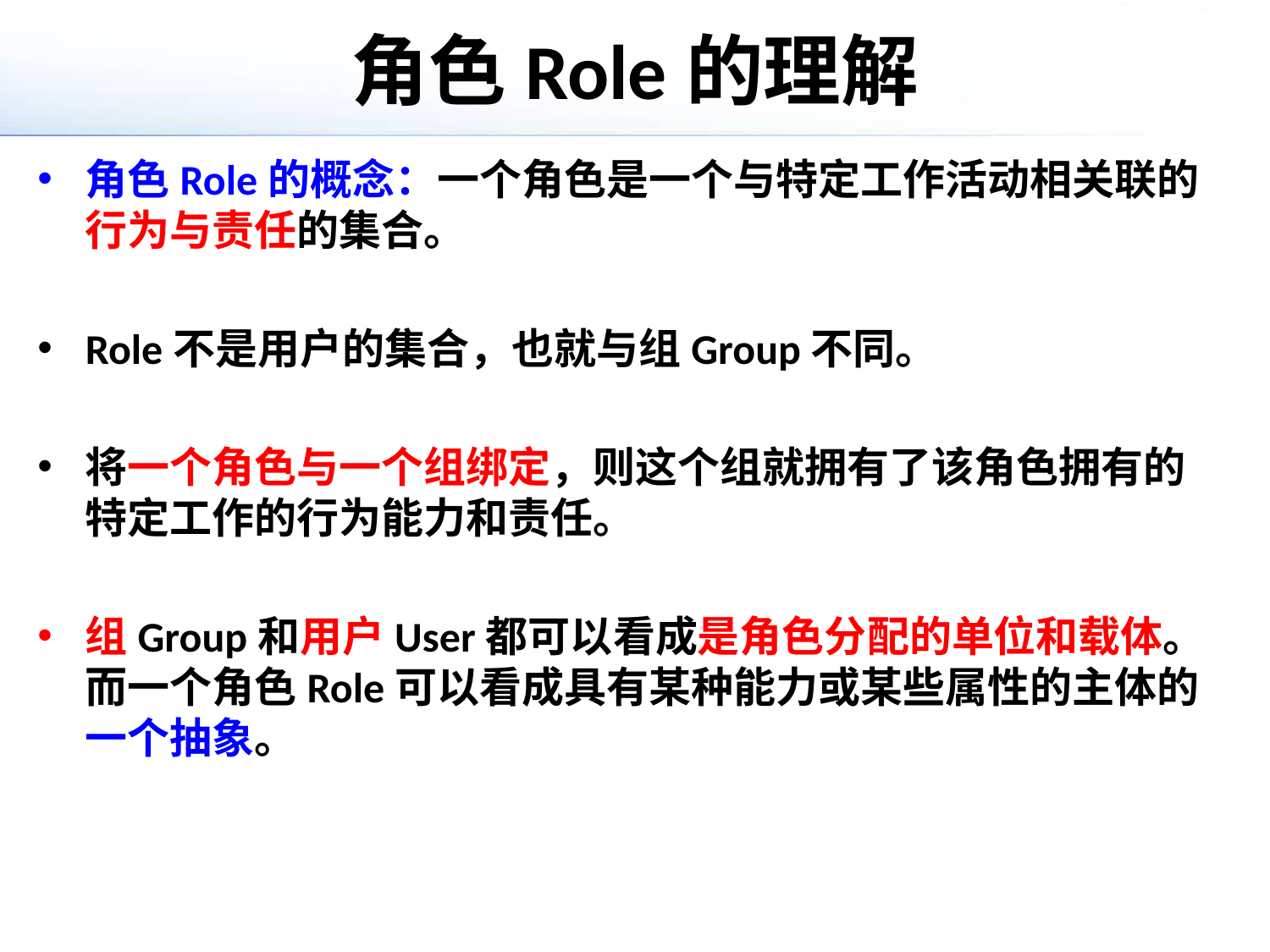

# 角色Role的理解
角色Role的概念：一个角色是一个与特定工作活动相关联的行为与责任的集合。

Role不是用户的集合，也就与组Group不同。

将一个角色与一个组绑定，则这个组就拥有了该角色拥有的特定工作的行为能力和责任。

组Group和用户User都可以看成是角色分配的单位和载体。而一个角色Role可以看成具有某种能力或某些属性的主体的一个抽象。